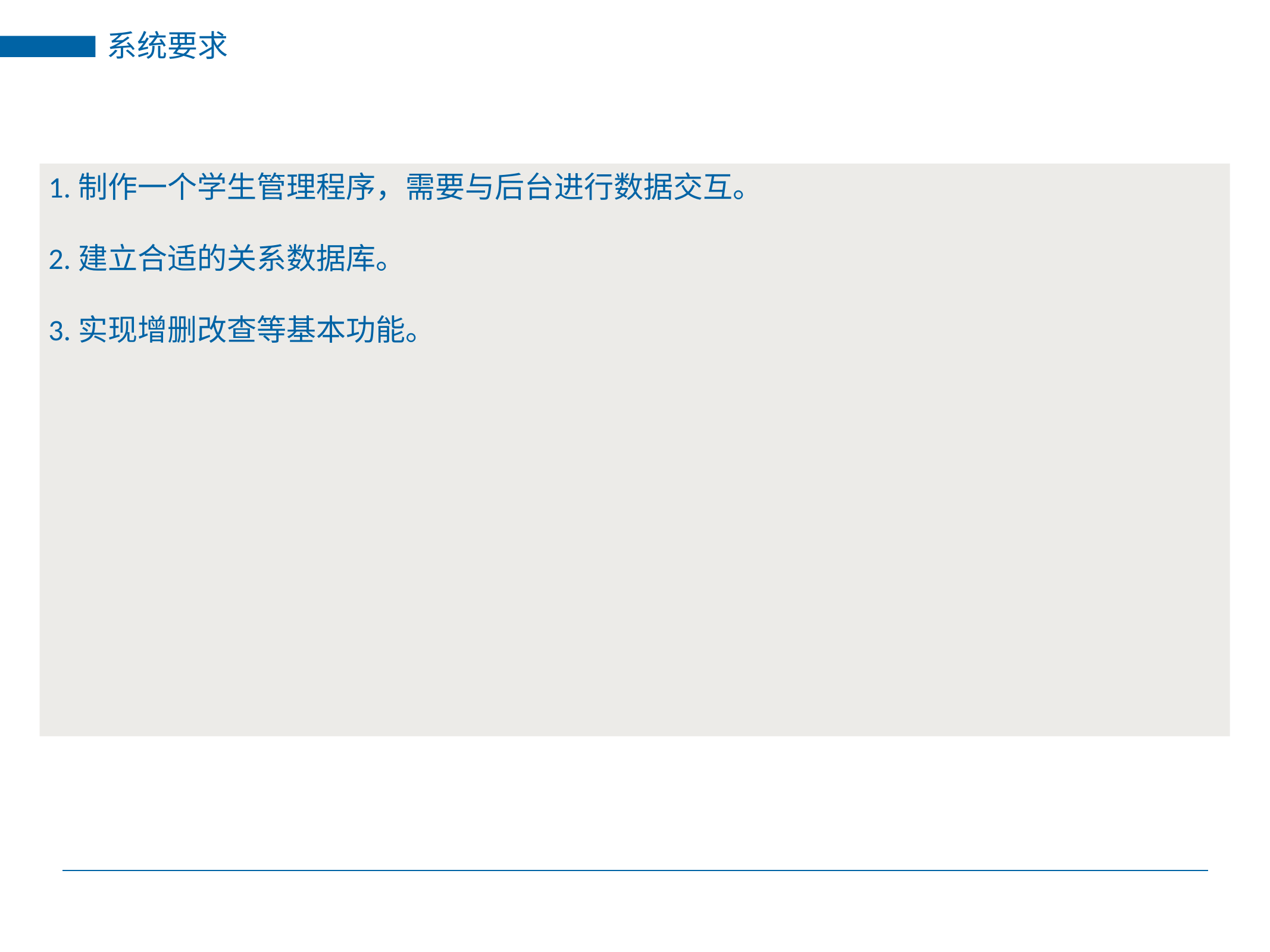

系统要求

1.制作一个学生管理程序，需要与后台进行数据交互。

2.建立合适的关系数据库。

3.实现增删改查等基本功能。